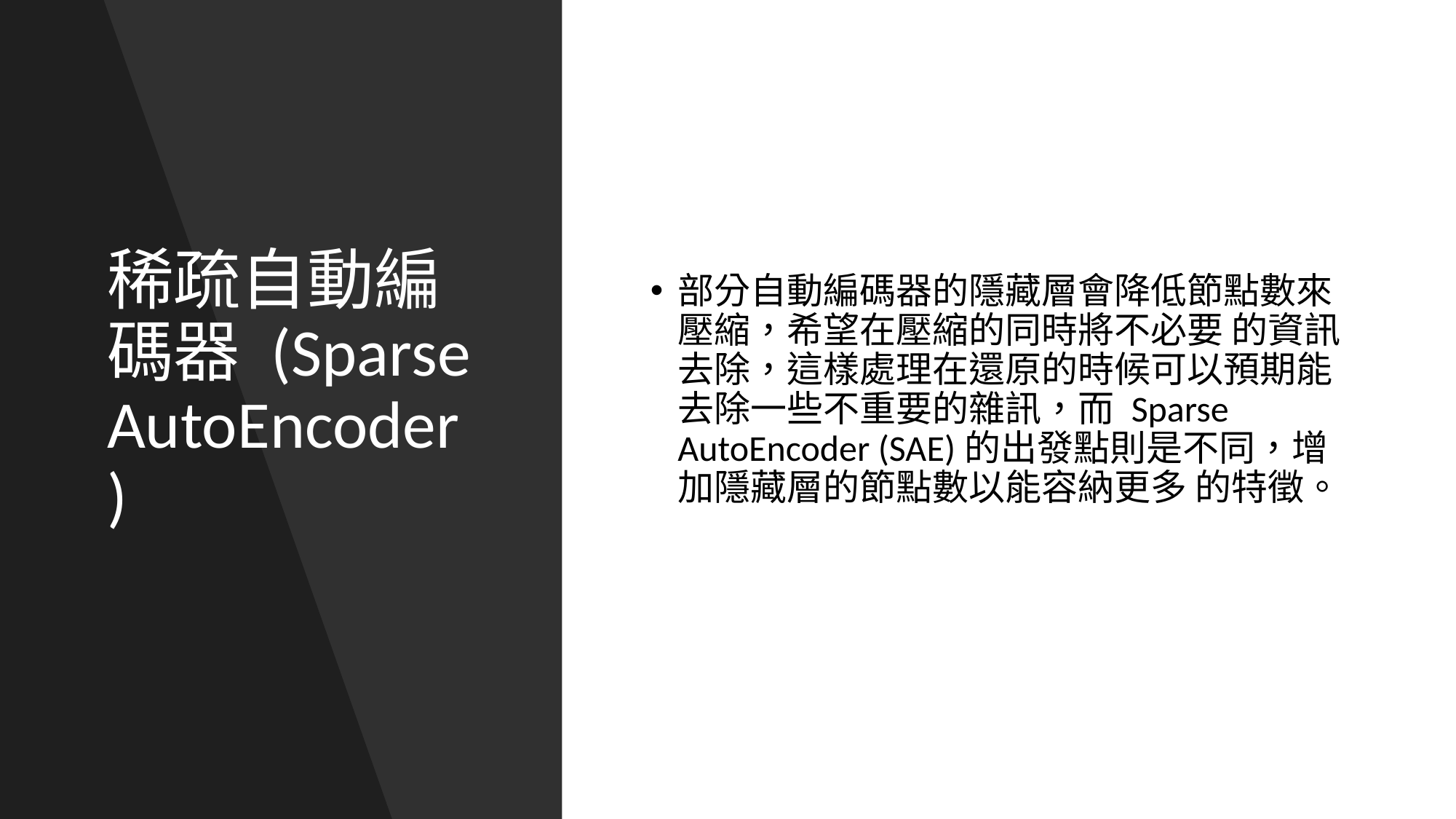

# 稀疏自動編碼器 (Sparse AutoEncoder)
部分自動編碼器的隱藏層會降低節點數來壓縮，希望在壓縮的同時將不必要 的資訊去除，這樣處理在還原的時候可以預期能去除一些不重要的雜訊，而 Sparse AutoEncoder (SAE)的出發點則是不同，增加隱藏層的節點數以能容納更多 的特徵。